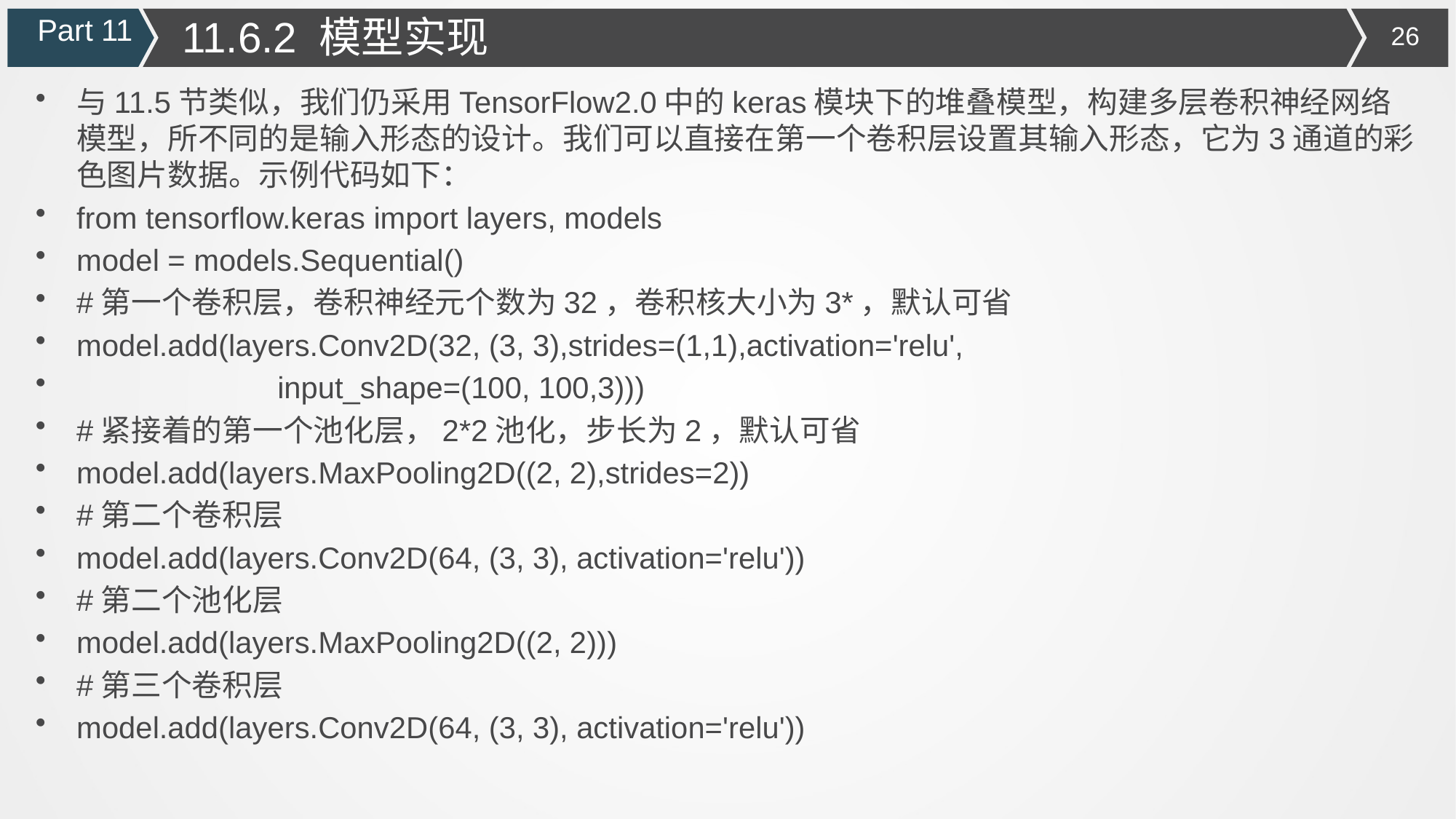

11.6.2 模型实现
Part 11
与11.5节类似，我们仍采用TensorFlow2.0中的keras模块下的堆叠模型，构建多层卷积神经网络模型，所不同的是输入形态的设计。我们可以直接在第一个卷积层设置其输入形态，它为3通道的彩色图片数据。示例代码如下：
from tensorflow.keras import layers, models
model = models.Sequential()
#第一个卷积层，卷积神经元个数为32，卷积核大小为3*，默认可省
model.add(layers.Conv2D(32, (3, 3),strides=(1,1),activation='relu',
                        input_shape=(100, 100,3)))
#紧接着的第一个池化层，2*2池化，步长为2，默认可省
model.add(layers.MaxPooling2D((2, 2),strides=2))
#第二个卷积层
model.add(layers.Conv2D(64, (3, 3), activation='relu'))
#第二个池化层
model.add(layers.MaxPooling2D((2, 2)))
#第三个卷积层
model.add(layers.Conv2D(64, (3, 3), activation='relu'))